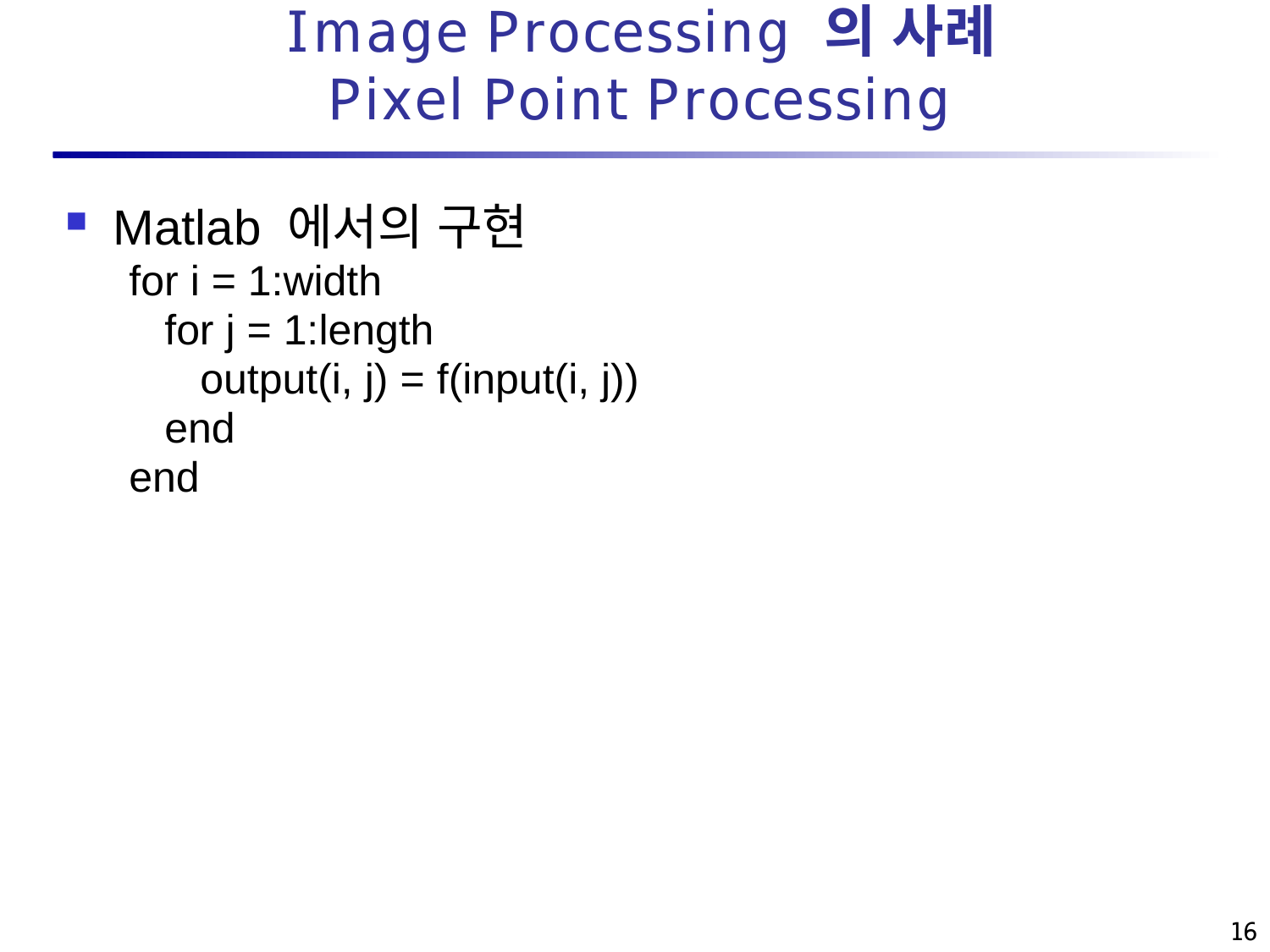

# Image Processing 의 사례 Pixel Point Processing
Matlab 에서의 구현
for i = 1:width
   for j = 1:length
      output(i, j) = f(input(i, j))
   end
end

16